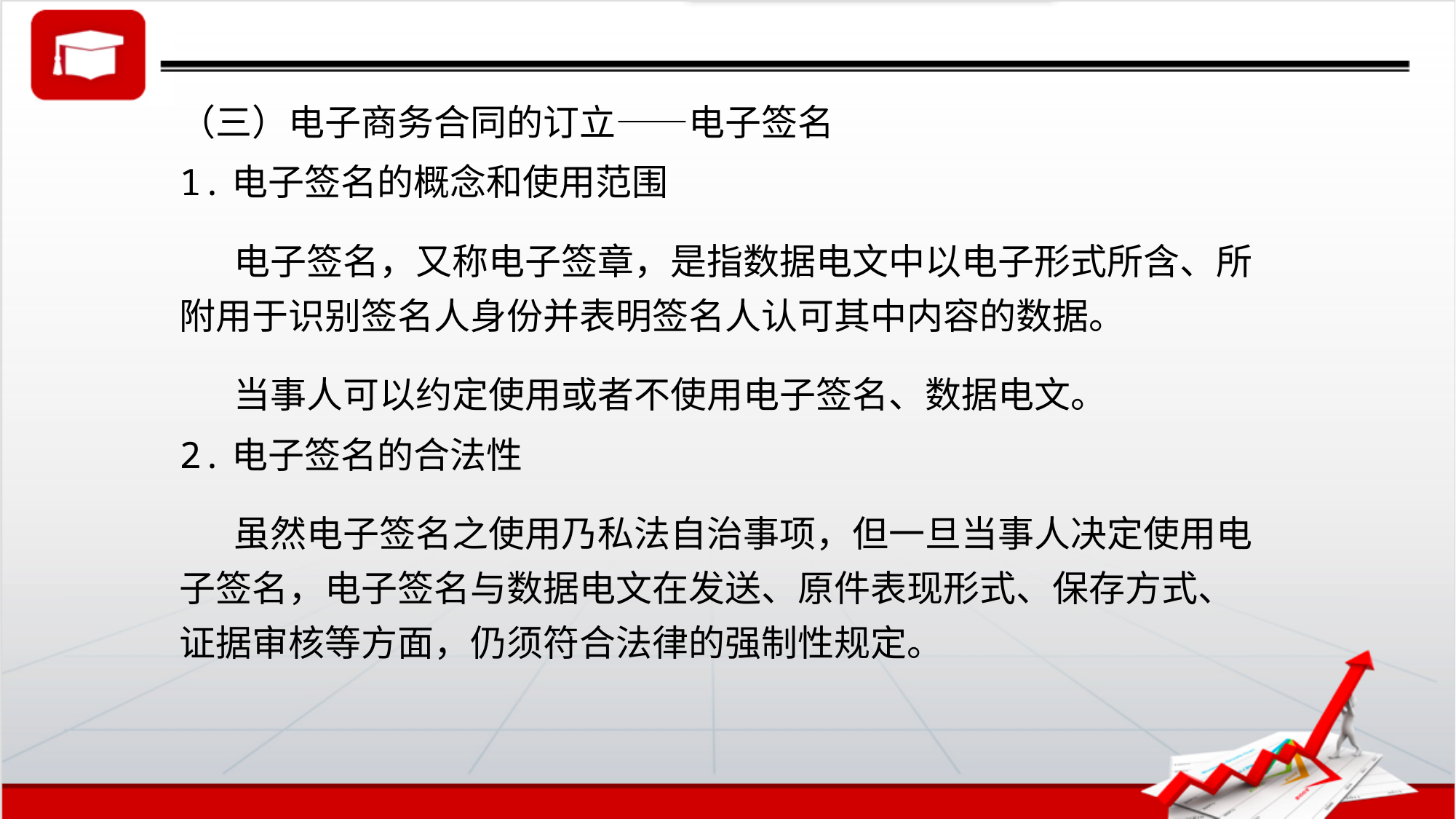

（三）电子商务合同的订立——电子签名
1.电子签名的概念和使用范围
电子签名，又称电子签章，是指数据电文中以电子形式所含、所附用于识别签名人身份并表明签名人认可其中内容的数据。
当事人可以约定使用或者不使用电子签名、数据电文。
2.电子签名的合法性
虽然电子签名之使用乃私法自治事项，但一旦当事人决定使用电子签名，电子签名与数据电文在发送、原件表现形式、保存方式、证据审核等方面，仍须符合法律的强制性规定。
#